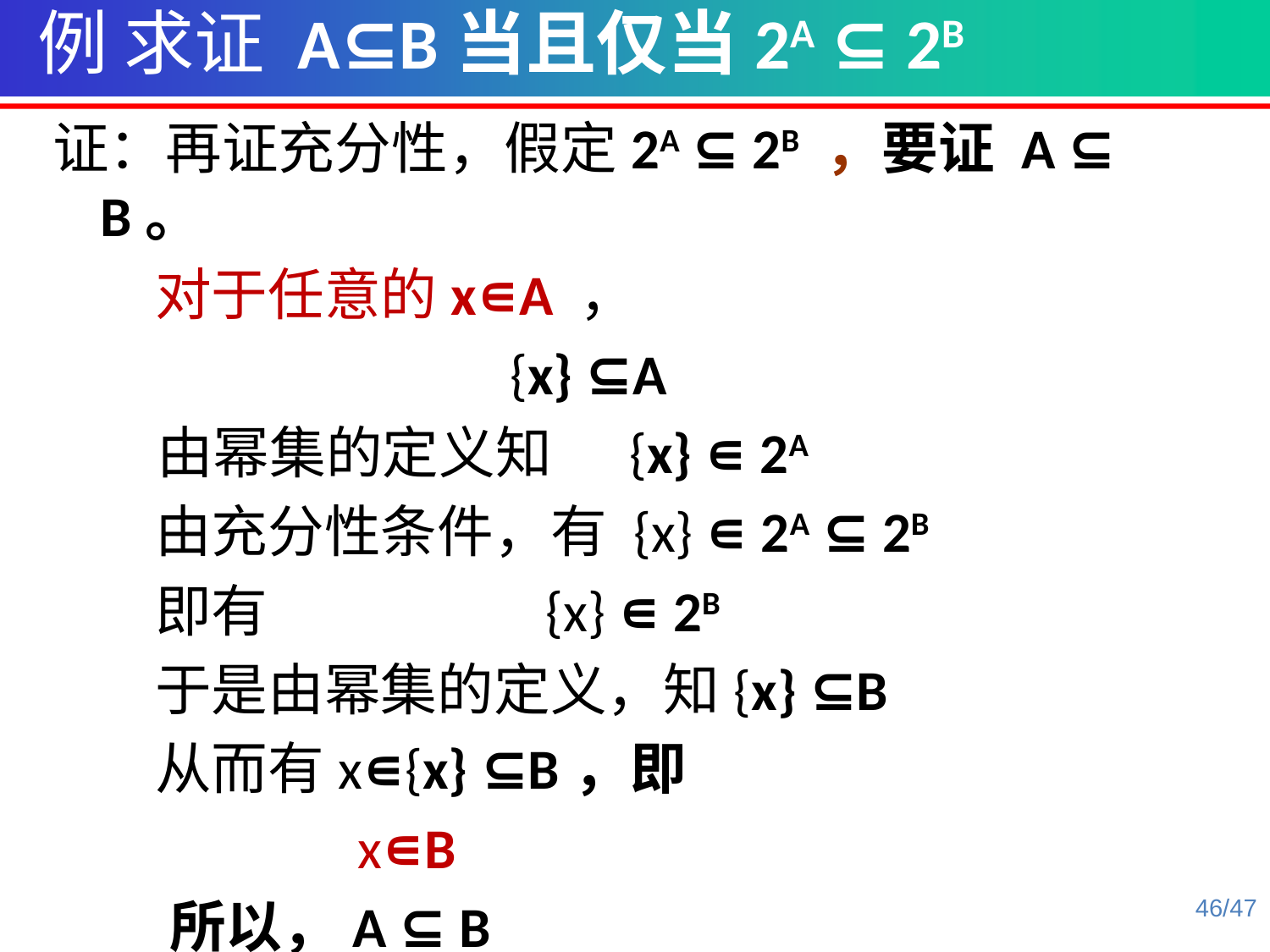

例 求证 A⊆B当且仅当2A ⊆ 2B
证：再证充分性，假定2A ⊆ 2B ，要证 A ⊆ B。
       对于任意的x∊A ，
                                    {x} ⊆A
       由幂集的定义知     {x} ∊ 2A
       由充分性条件，有 {x} ∊ 2A ⊆ 2B
       即有    		    {x} ∊ 2B
       于是由幂集的定义，知{x} ⊆B
       从而有x∊{x} ⊆B，即
                        x∊B
        所以，A ⊆ B
46/47